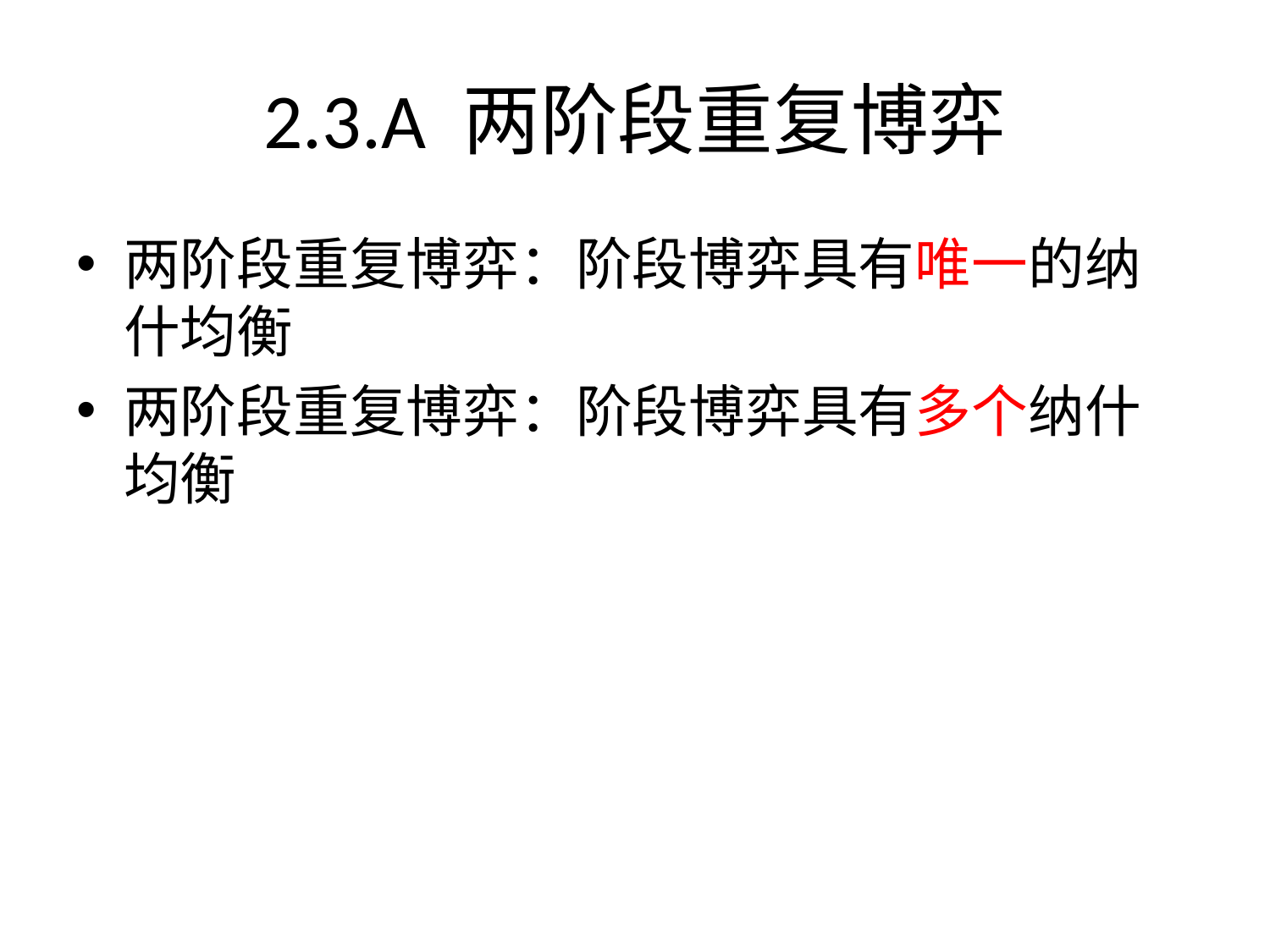

2.3.A 两阶段重复博弈
两阶段重复博弈：阶段博弈具有唯一的纳什均衡
两阶段重复博弈：阶段博弈具有多个纳什均衡